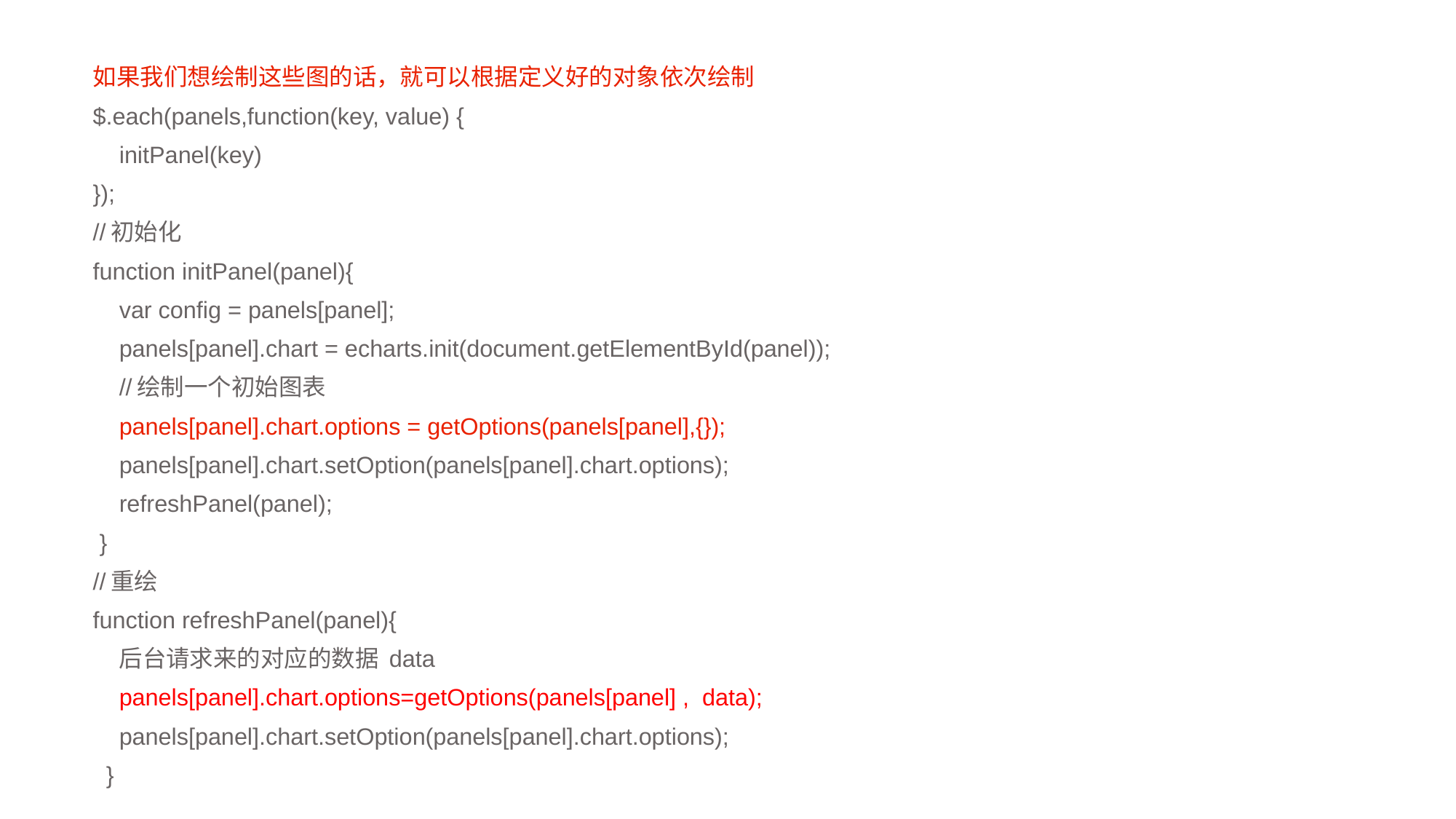

如果我们想绘制这些图的话，就可以根据定义好的对象依次绘制
$.each(panels,function(key, value) {
    initPanel(key)
});
//初始化
function initPanel(panel){
    var config = panels[panel];
    panels[panel].chart = echarts.init(document.getElementById(panel));
    //绘制一个初始图表
    panels[panel].chart.options = getOptions(panels[panel],{});
    panels[panel].chart.setOption(panels[panel].chart.options);
    refreshPanel(panel);
 }
//重绘
function refreshPanel(panel){
    后台请求来的对应的数据 data
    panels[panel].chart.options=getOptions(panels[panel] ,  data);
    panels[panel].chart.setOption(panels[panel].chart.options);
  }